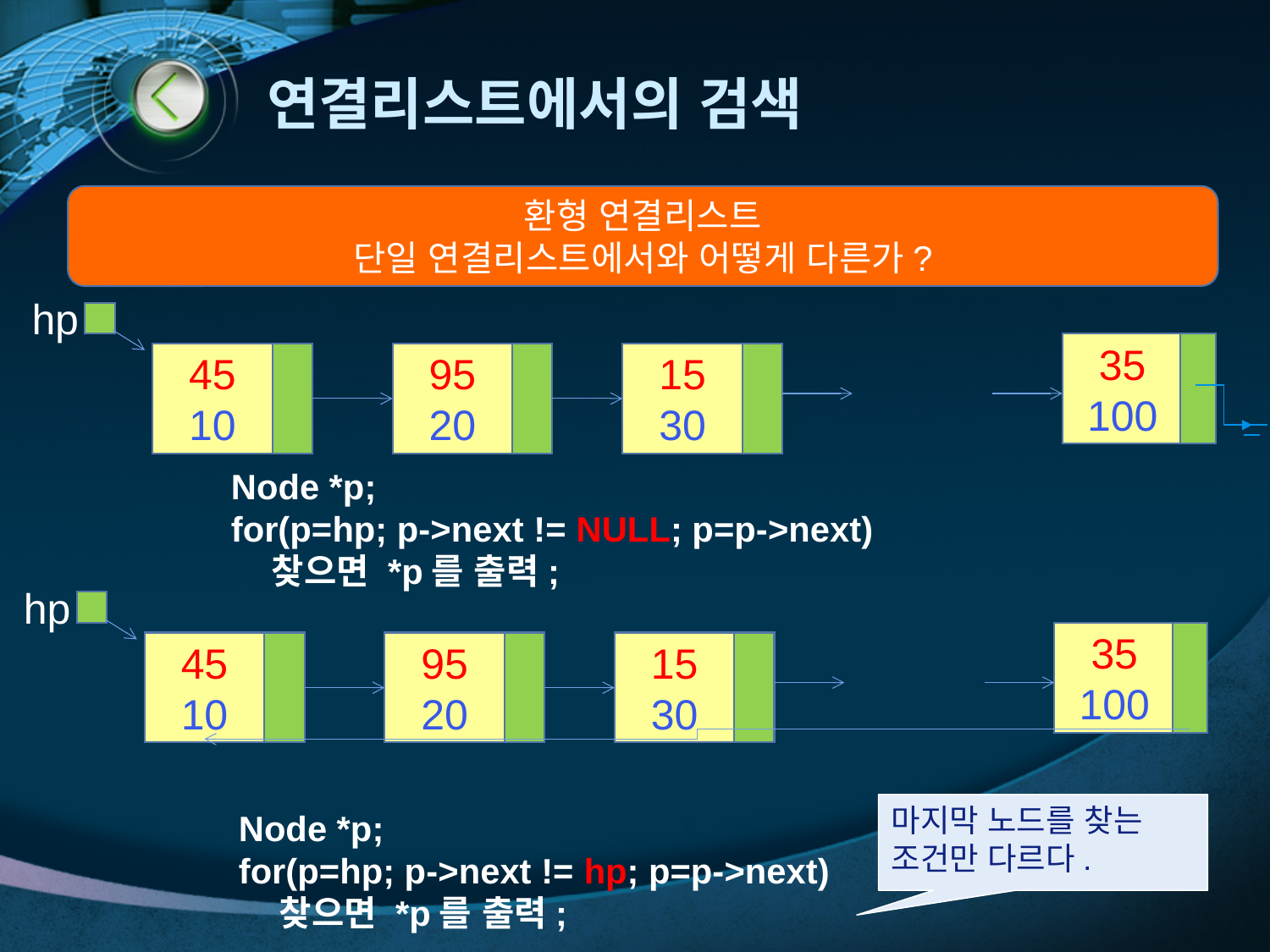

# 연결리스트에서의 검색
환형 연결리스트
단일 연결리스트에서와 어떻게 다른가?
hp

35
100

45
10

95
20

15
30

Node *p;
for(p=hp; p->next != NULL; p=p->next)
    찾으면 *p를 출력;
hp

35
100

45
10

95
20

15
30

마지막 노드를 찾는 조건만 다르다.
Node *p;
for(p=hp; p->next != hp; p=p->next)
    찾으면 *p를 출력;